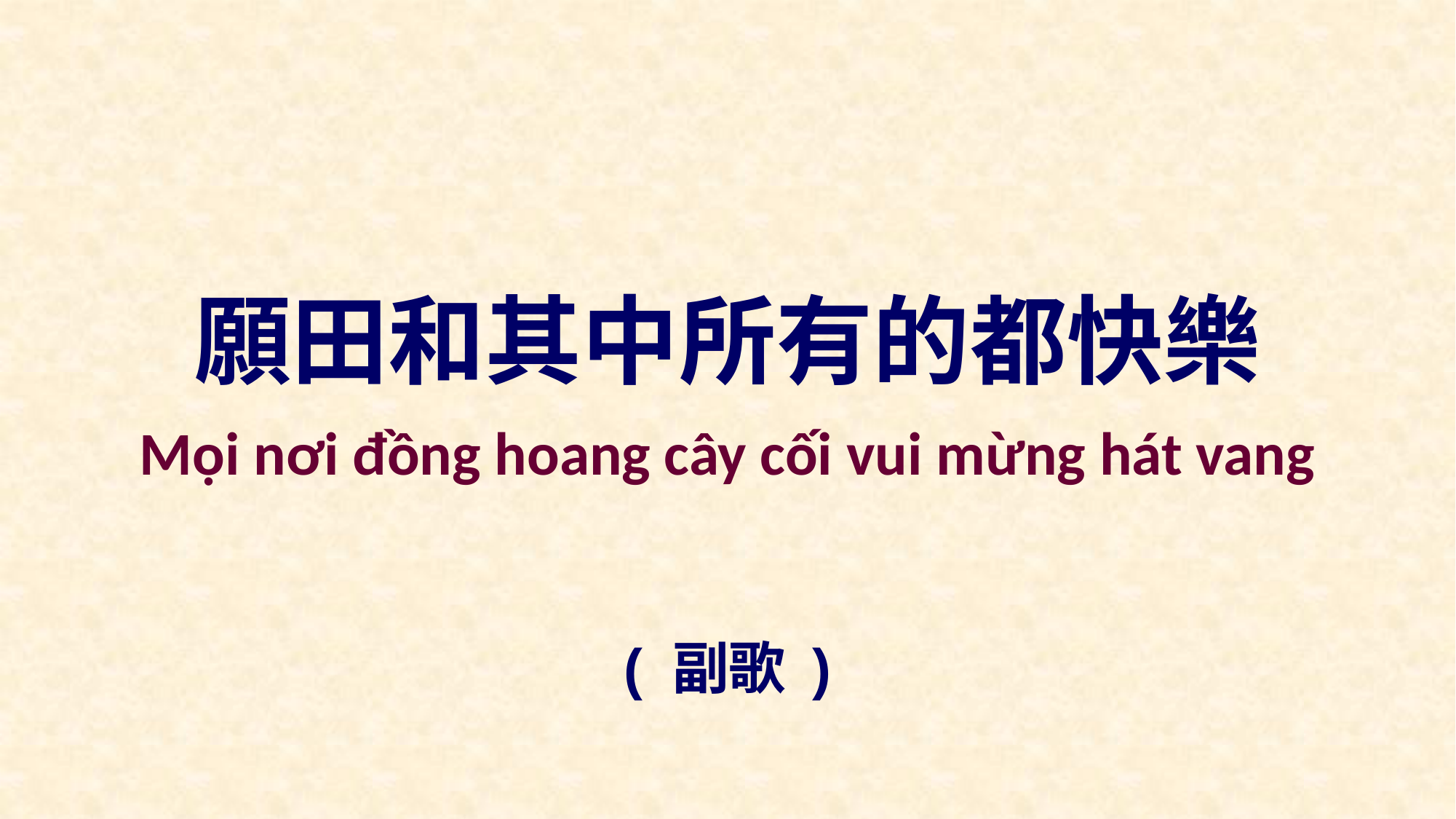

願田和其中所有的都快樂
Mọi nơi đồng hoang cây cối vui mừng hát vang
( 副歌 )